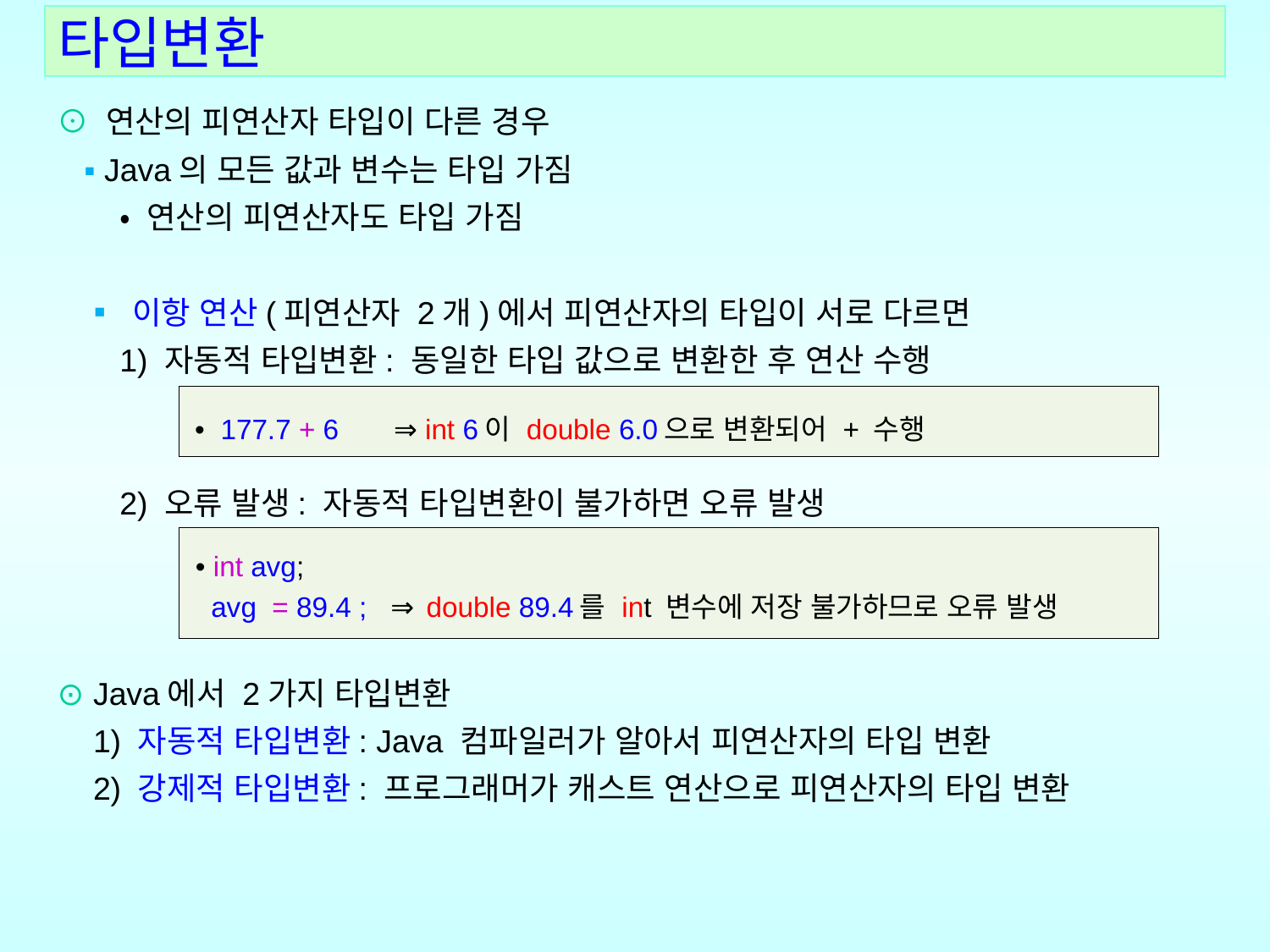

타입변환
⊙ 연산의 피연산자 타입이 다른 경우
   ▪ Java의 모든 값과 변수는 타입 가짐
       • 연산의 피연산자도 타입 가짐

   ▪ 이항 연산(피연산자 2개)에서 피연산자의 타입이 서로 다르면
       1) 자동적 타입변환: 동일한 타입 값으로 변환한 후 연산 수행

       2) 오류 발생: 자동적 타입변환이 불가하면 오류 발생

⊙ Java에서 2가지 타입변환
    1) 자동적 타입변환: Java 컴파일러가 알아서 피연산자의 타입 변환
    2) 강제적 타입변환: 프로그래머가 캐스트 연산으로 피연산자의 타입 변환

| • 177.7 + 6 ⇒ int 6이 double 6.0으로 변환되어 + 수행 |
| --- |
| • int avg; avg = 89.4 ; ⇒ double 89.4를 int 변수에 저장 불가하므로 오류 발생 |
| --- |